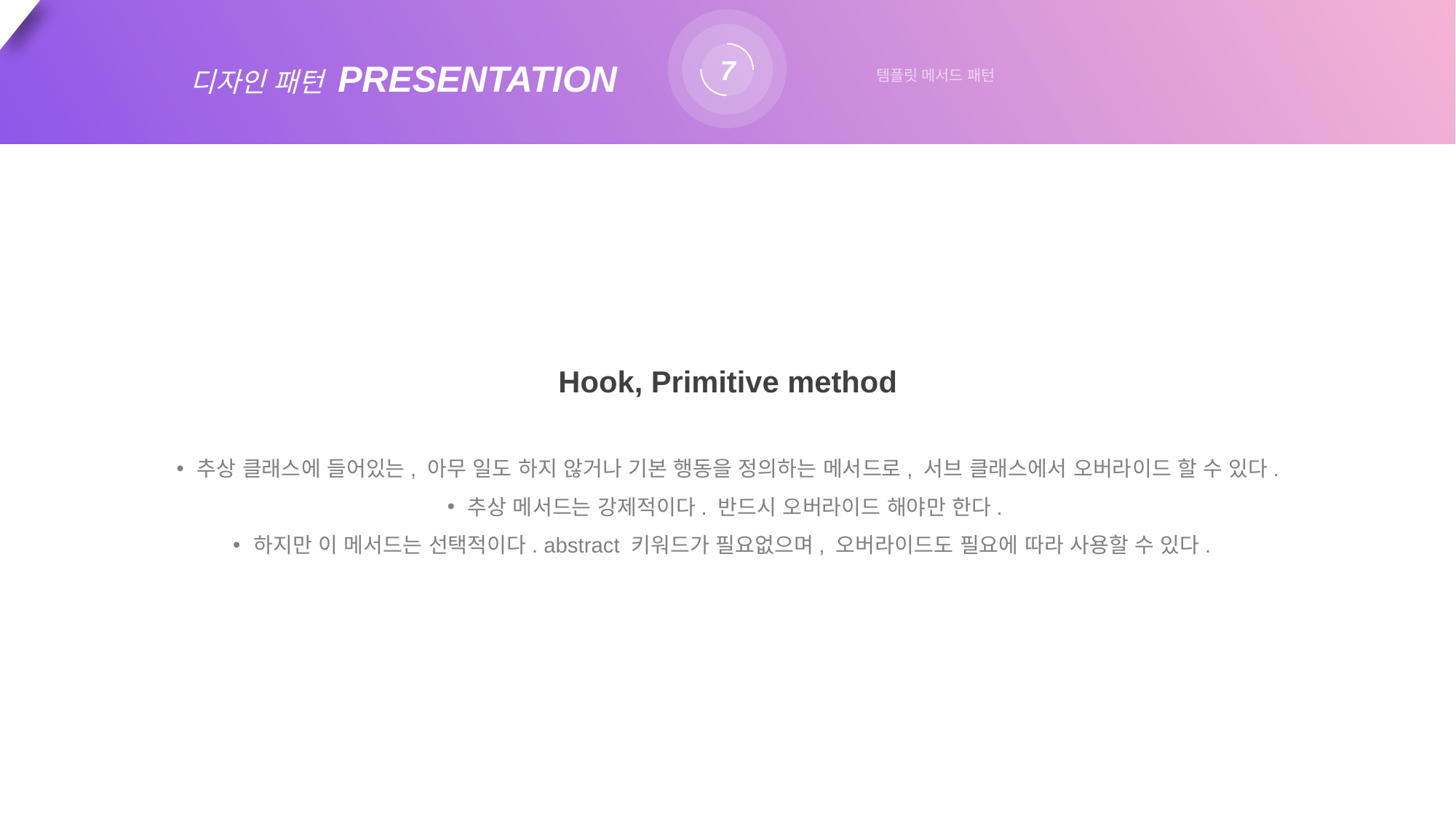

7
디자인 패턴 PRESENTATION
템플릿 메서드 패턴
Hook, Primitive method

추상 클래스에 들어있는, 아무 일도 하지 않거나 기본 행동을 정의하는 메서드로, 서브 클래스에서 오버라이드 할 수 있다.
추상 메서드는 강제적이다. 반드시 오버라이드 해야만 한다.
하지만 이 메서드는 선택적이다. abstract 키워드가 필요없으며, 오버라이드도 필요에 따라 사용할 수 있다.